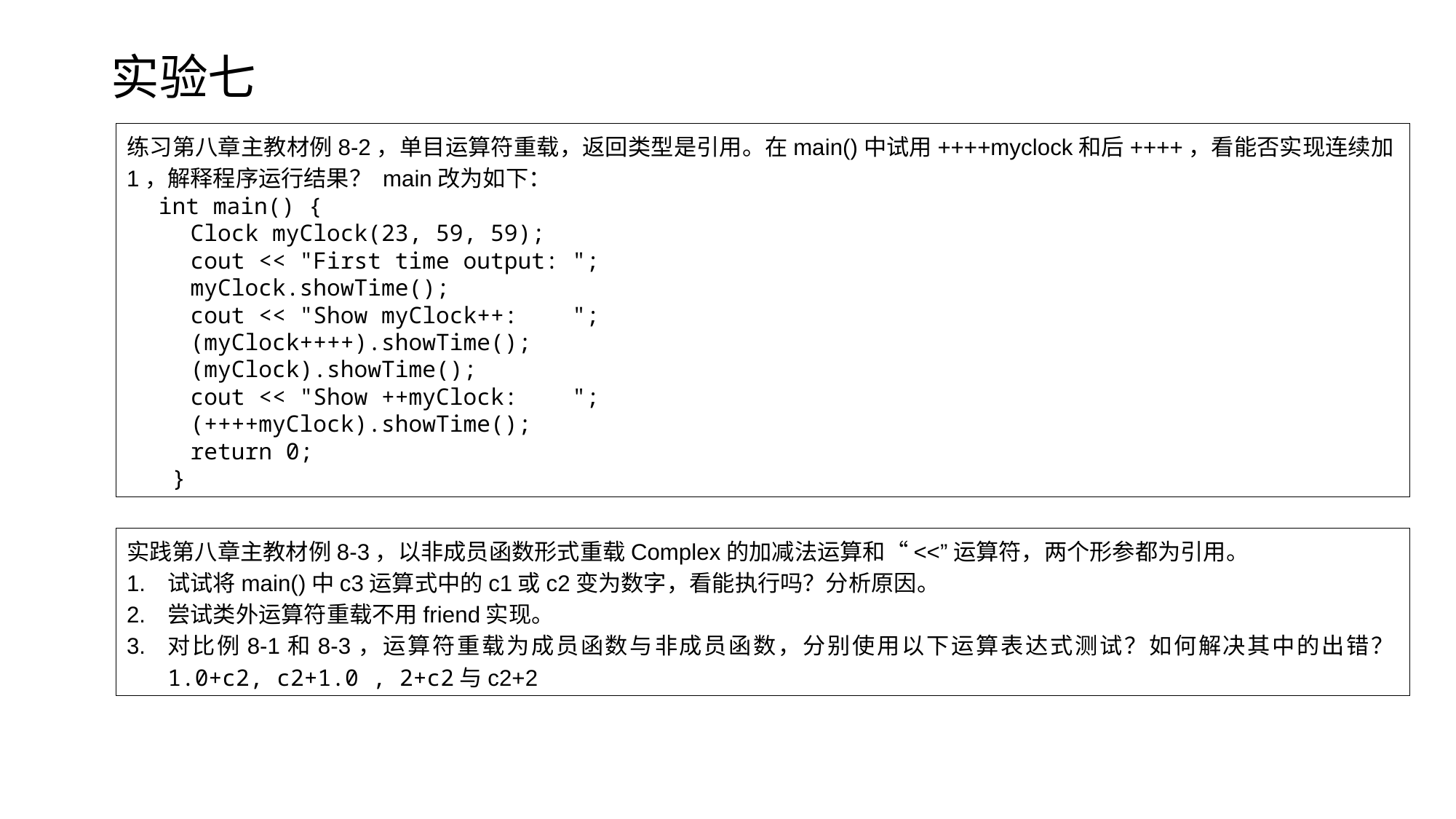

# 实验七
练习第八章主教材例8-2，单目运算符重载，返回类型是引用。在main()中试用++++myclock和后++++，看能否实现连续加1，解释程序运行结果？ main改为如下：
int main() {
Clock myClock(23, 59, 59);
cout << "First time output: ";
myClock.showTime();
cout << "Show myClock++:    ";
(myClock++++).showTime();
(myClock).showTime();
cout << "Show ++myClock:    ";
(++++myClock).showTime();
return 0;
 }
实践第八章主教材例8-3，以非成员函数形式重载Complex的加减法运算和“<<”运算符，两个形参都为引用。
试试将main()中c3运算式中的c1或c2变为数字，看能执行吗？分析原因。
尝试类外运算符重载不用friend实现。
对比例8-1和8-3，运算符重载为成员函数与非成员函数，分别使用以下运算表达式测试？如何解决其中的出错？1.0+c2, c2+1.0 , 2+c2与c2+2